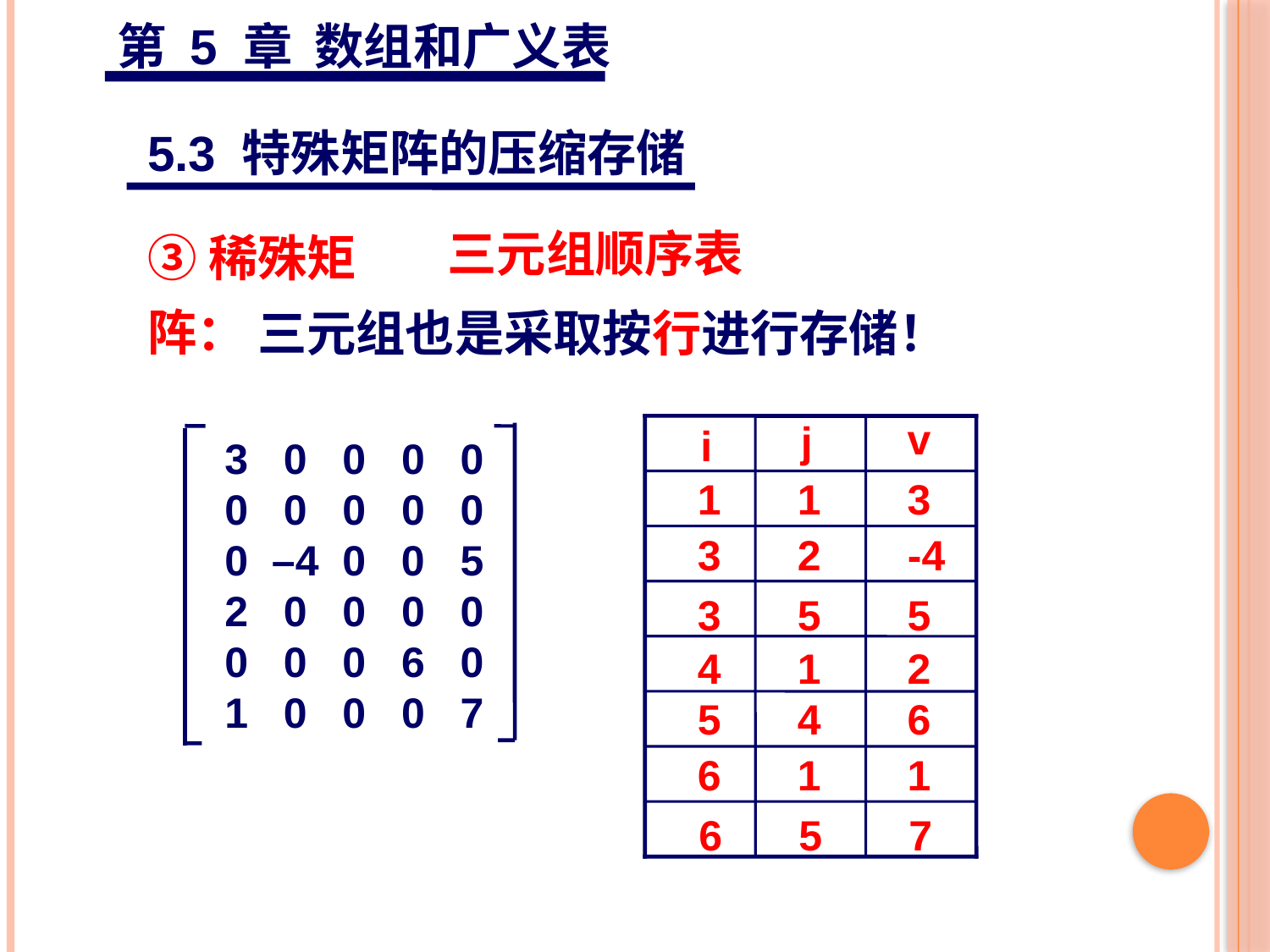

第 5 章  数组和广义表

5.3 特殊矩阵的压缩存储

③稀殊矩阵：
三元组顺序表
三元组也是采取按行进行存储！
v
j
i

    3   0   0   0   0
    0   0   0   0   0
    0  –4  0   0   5
    2   0   0   0   0
    0   0   0   6   0
    1   0   0   0   7
1
1
3
3
2
-4
3
5
5
4
1
2
5
4
6
6
1
1
6
5
7
16